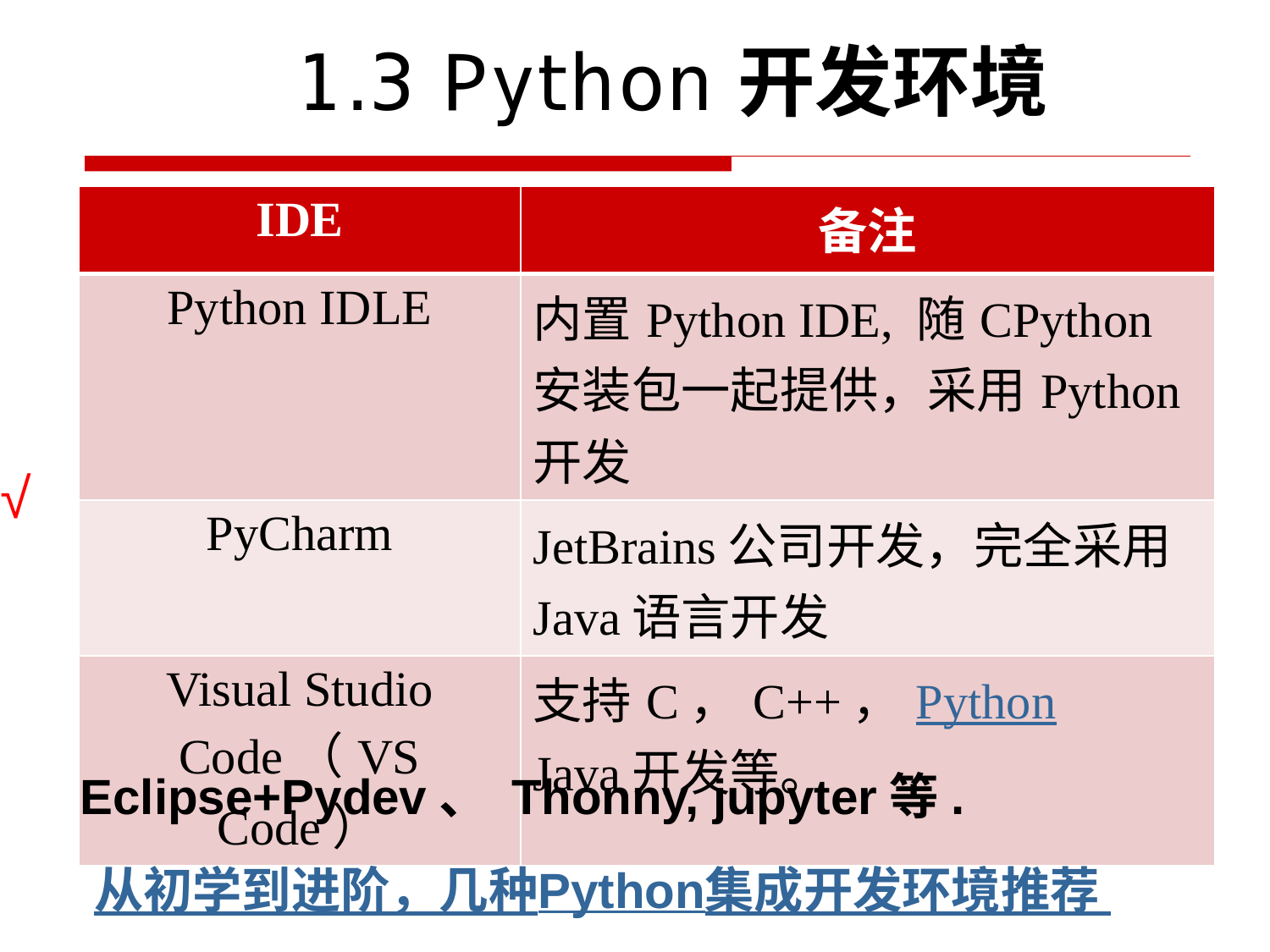

1.3 Python开发环境
| IDE | 备注 |
| --- | --- |
| Python IDLE | 内置Python IDE, 随CPython安装包一起提供，采用Python开发 |
| PyCharm | JetBrains公司开发，完全采用Java语言开发 |
| Visual Studio Code（VS Code） | 支持C，C++，Python Java开发等。 |
√
Eclipse+Pydev、 Thonny, jupyter等.
从初学到进阶，几种Python集成开发环境推荐